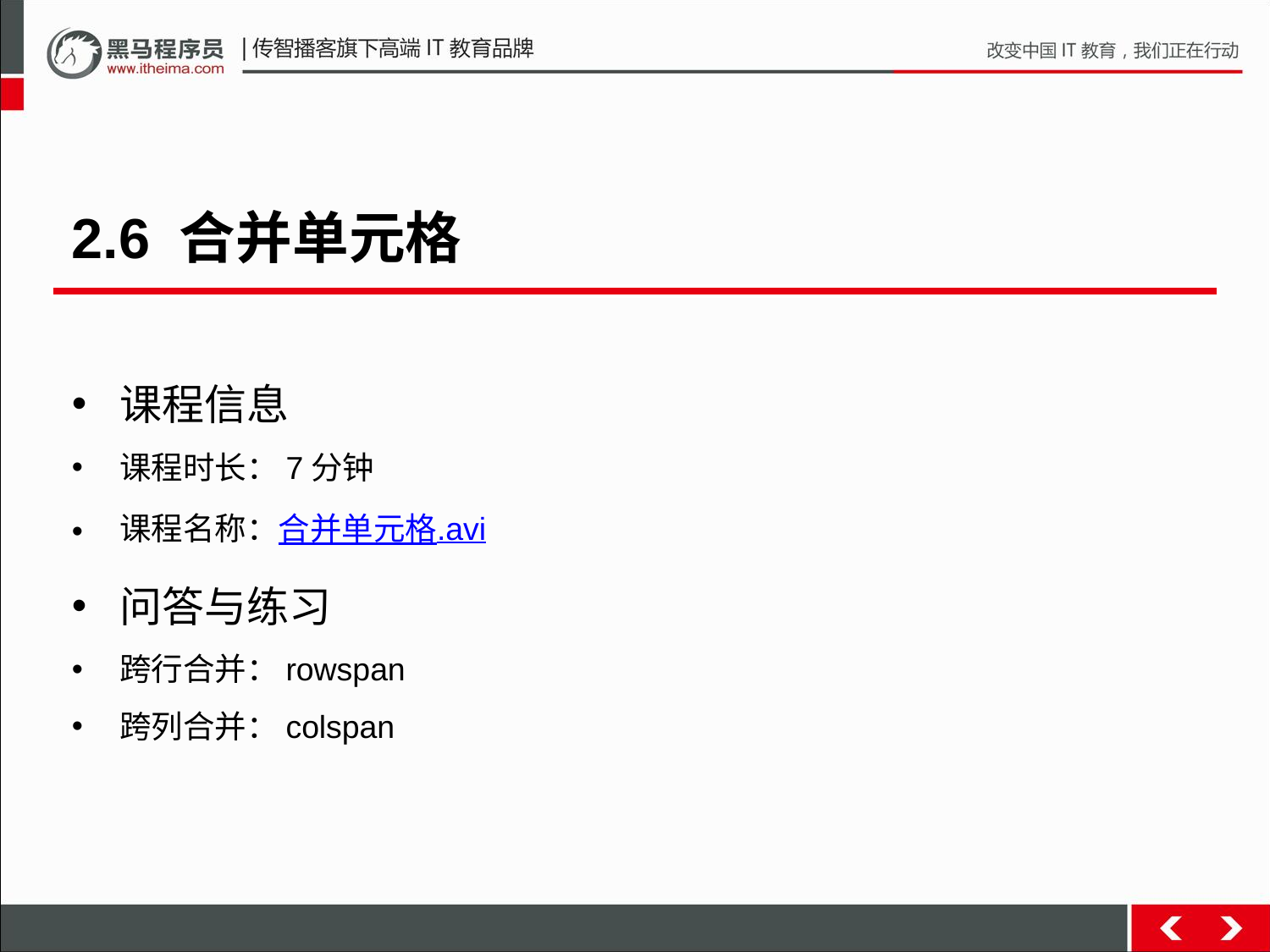

2.6 合并单元格
课程信息
课程时长：7分钟
课程名称：合并单元格.avi
问答与练习
跨行合并：rowspan
跨列合并：colspan